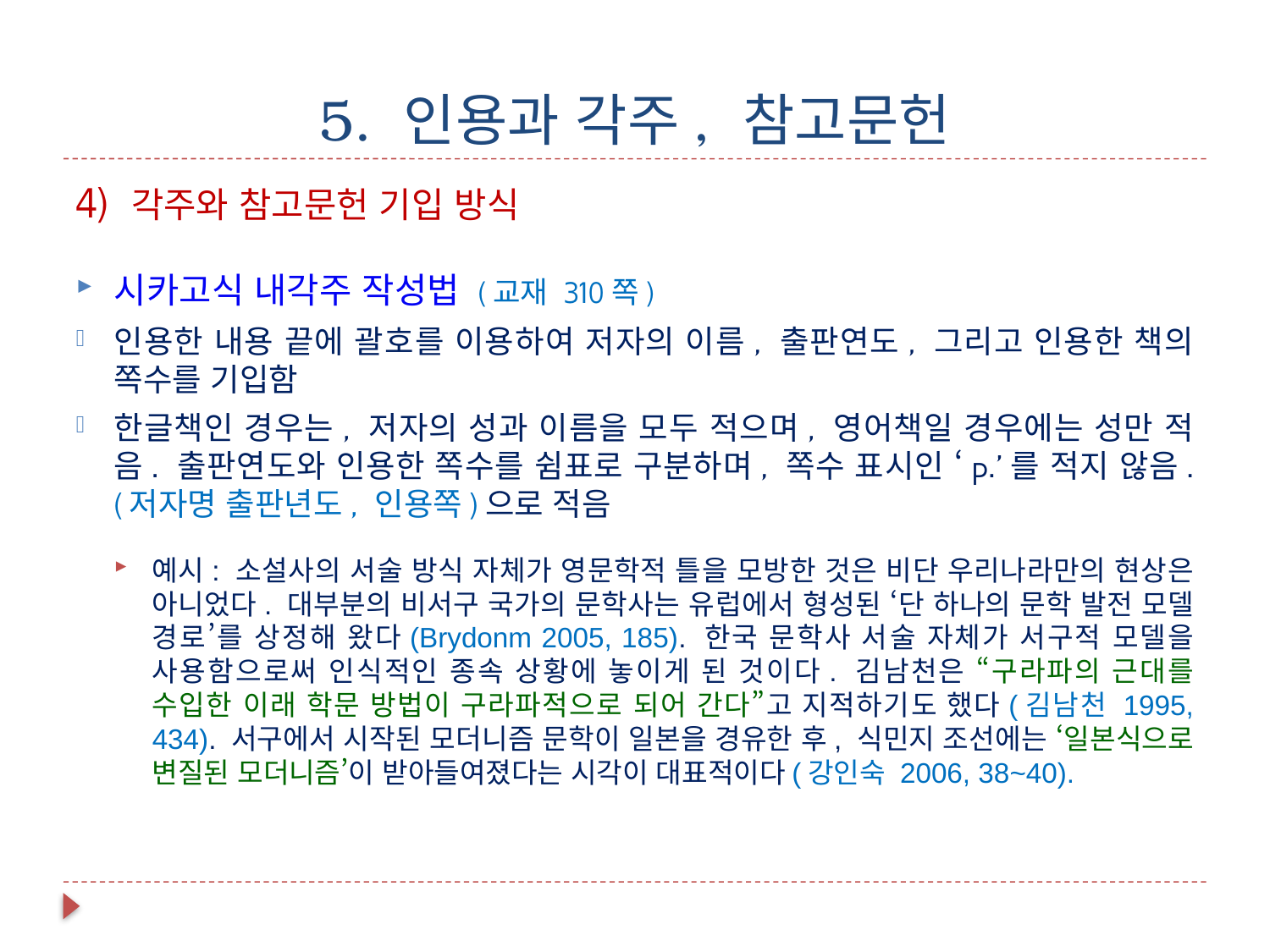

# 5. 인용과 각주, 참고문헌
4) 각주와 참고문헌 기입 방식

시카고식 내각주 작성법 (교재 310쪽)
인용한 내용 끝에 괄호를 이용하여 저자의 이름, 출판연도, 그리고 인용한 책의 쪽수를 기입함
한글책인 경우는, 저자의 성과 이름을 모두 적으며, 영어책일 경우에는 성만 적음. 출판연도와 인용한 쪽수를 쉼표로 구분하며, 쪽수 표시인 ‘p.’를 적지 않음. (저자명 출판년도, 인용쪽)으로 적음

예시: 소설사의 서술 방식 자체가 영문학적 틀을 모방한 것은 비단 우리나라만의 현상은 아니었다. 대부분의 비서구 국가의 문학사는 유럽에서 형성된 ‘단 하나의 문학 발전 모델 경로’를 상정해 왔다(Brydonm 2005, 185). 한국 문학사 서술 자체가 서구적 모델을 사용함으로써 인식적인 종속 상황에 놓이게 된 것이다. 김남천은 “구라파의 근대를 수입한 이래 학문 방법이 구라파적으로 되어 간다”고 지적하기도 했다(김남천 1995, 434). 서구에서 시작된 모더니즘 문학이 일본을 경유한 후, 식민지 조선에는 ‘일본식으로 변질된 모더니즘’이 받아들여졌다는 시각이 대표적이다(강인숙 2006, 38~40).